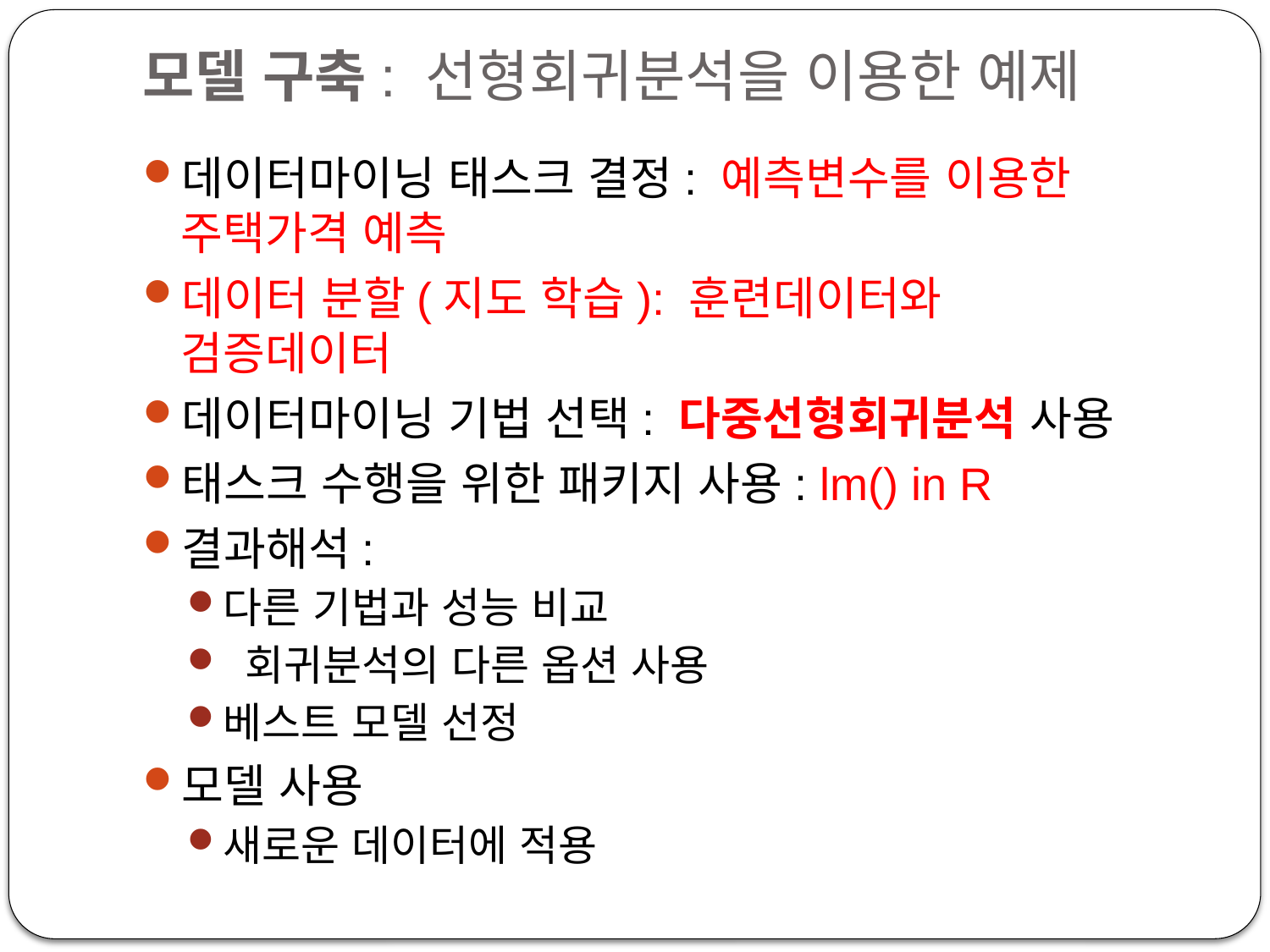

# 모델 구축: 선형회귀분석을 이용한 예제
데이터마이닝 태스크 결정: 예측변수를 이용한 주택가격 예측
데이터 분할(지도 학습): 훈련데이터와 검증데이터
데이터마이닝 기법 선택: 다중선형회귀분석 사용
태스크 수행을 위한 패키지 사용: lm() in R
결과해석:
다른 기법과 성능 비교
 회귀분석의 다른 옵션 사용
베스트 모델 선정
모델 사용
새로운 데이터에 적용